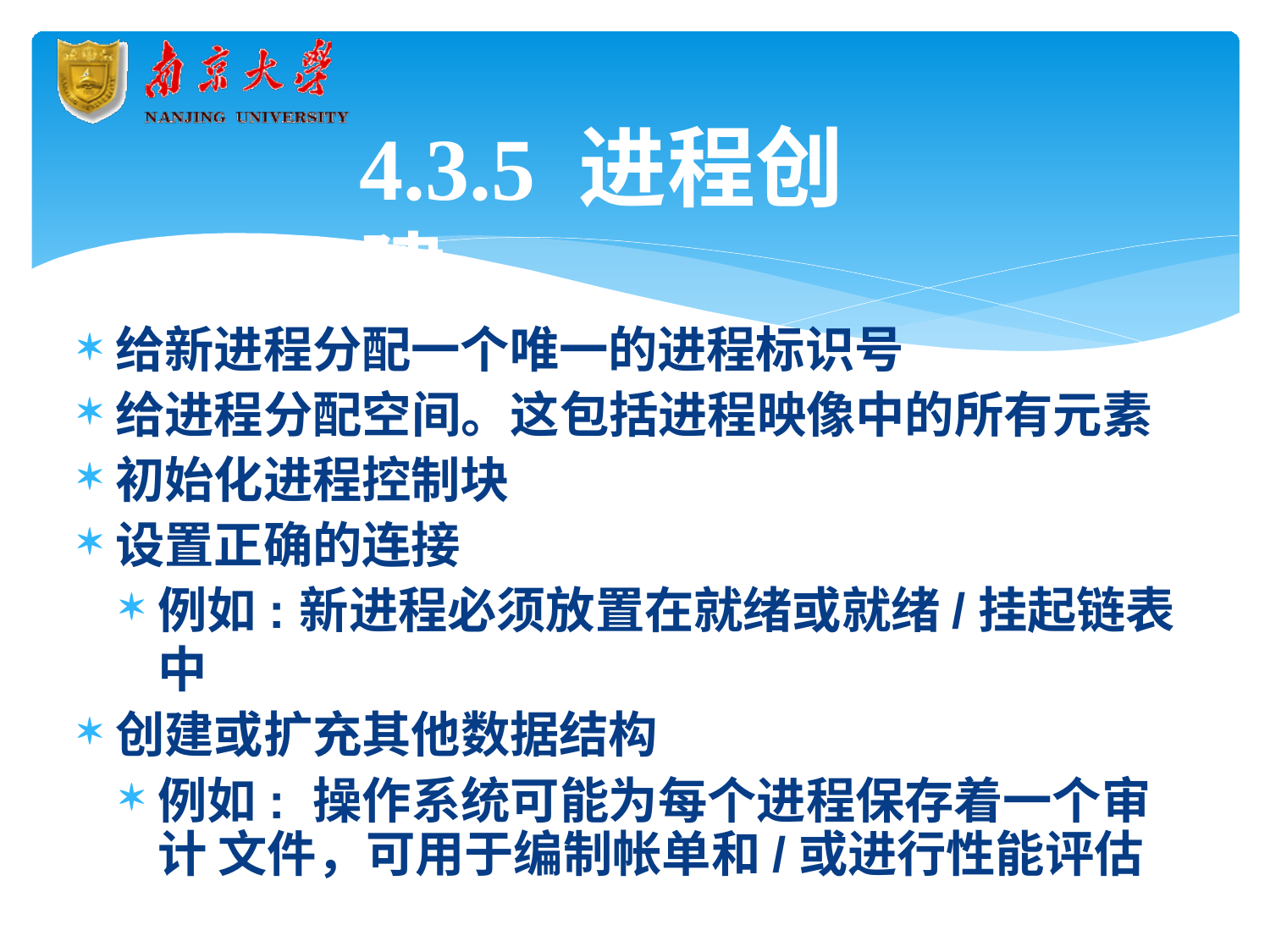

# 4.3.5 进程创建
给新进程分配一个唯一的进程标识号
给进程分配空间。这包括进程映像中的所有元素
初始化进程控制块
设置正确的连接
例如:新进程必须放置在就绪或就绪/挂起链表中
创建或扩充其他数据结构
例如: 操作系统可能为每个进程保存着一个审计 文件，可用于编制帐单和/或进行性能评估